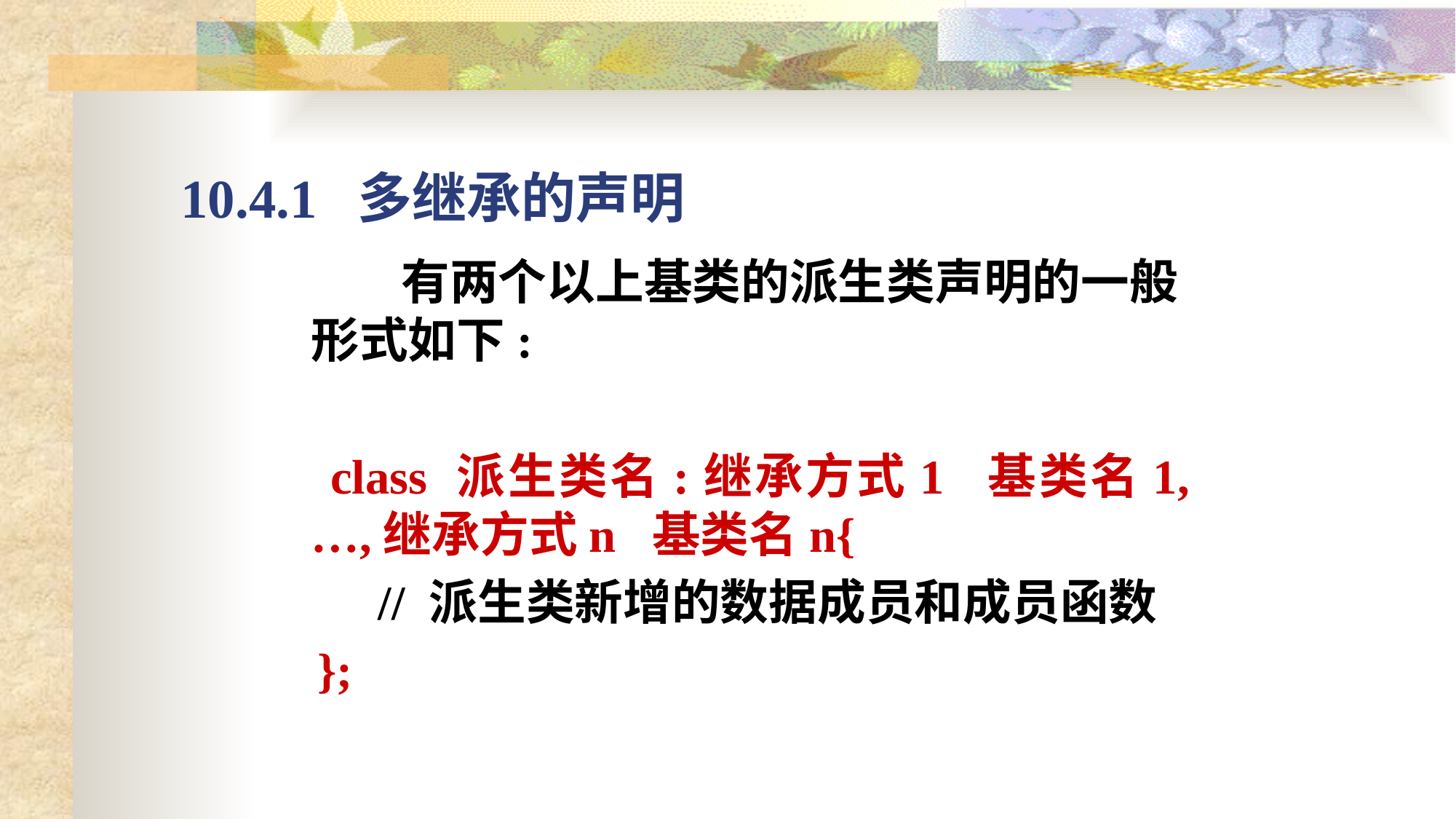

# 10.4.1  多继承的声明
            有两个以上基类的派生类声明的一般形式如下:

     class 派生类名:继承方式1  基类名1,…,继承方式n  基类名n{
          // 派生类新增的数据成员和成员函数
     };